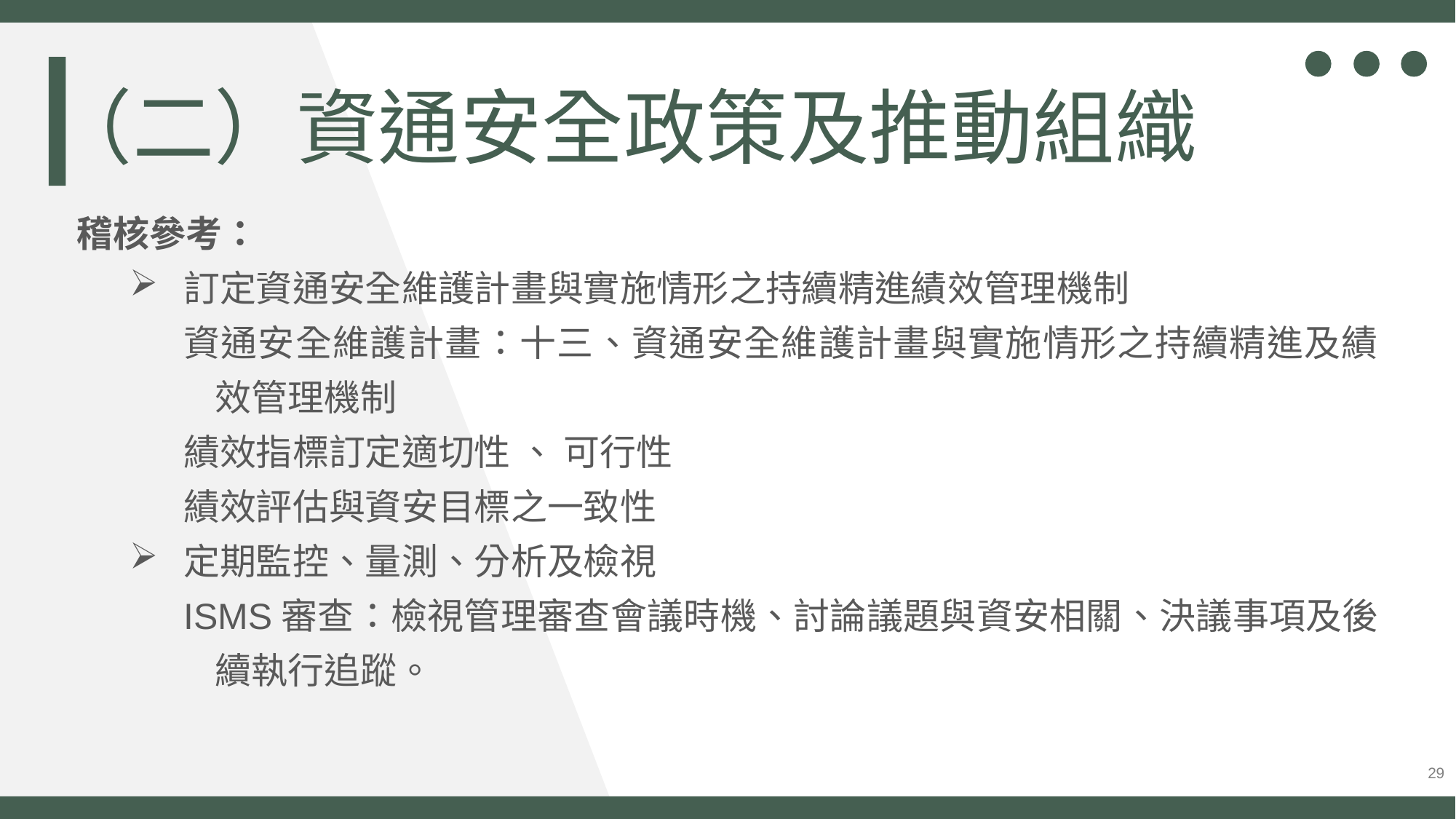

（二）資通安全政策及推動組織
稽核參考：
訂定資通安全維護計畫與實施情形之持續精進績效管理機制
資通安全維護計畫：十三、資通安全維護計畫與實施情形之持續精進及績效管理機制
績效指標訂定適切性 、 可行性
績效評估與資安目標之一致性
定期監控、量測、分析及檢視
ISMS審查：檢視管理審查會議時機、討論議題與資安相關、決議事項及後續執行追蹤。
29